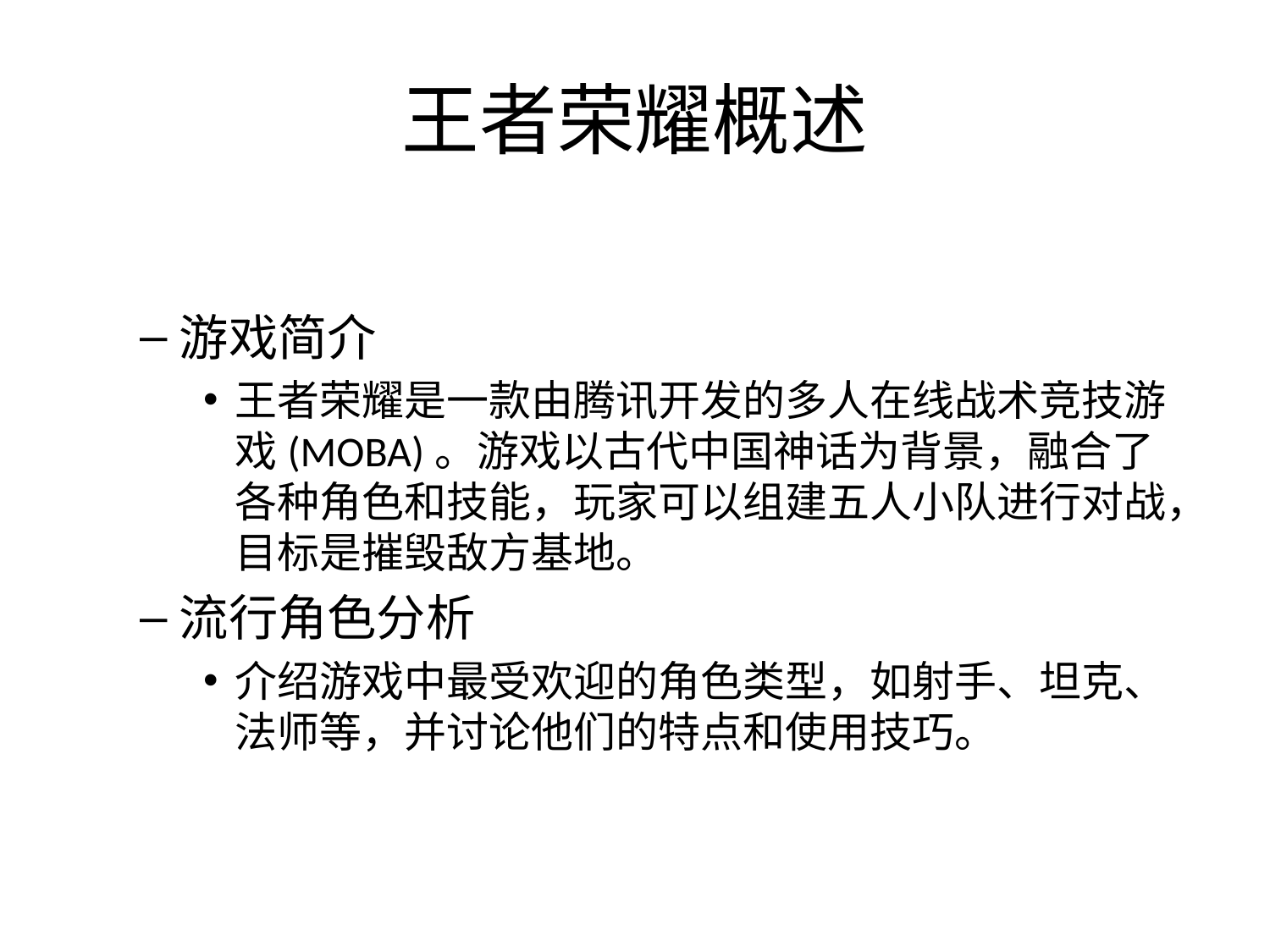

# 王者荣耀概述

游戏简介
王者荣耀是一款由腾讯开发的多人在线战术竞技游戏(MOBA)。游戏以古代中国神话为背景，融合了各种角色和技能，玩家可以组建五人小队进行对战，目标是摧毁敌方基地。
流行角色分析
介绍游戏中最受欢迎的角色类型，如射手、坦克、法师等，并讨论他们的特点和使用技巧。